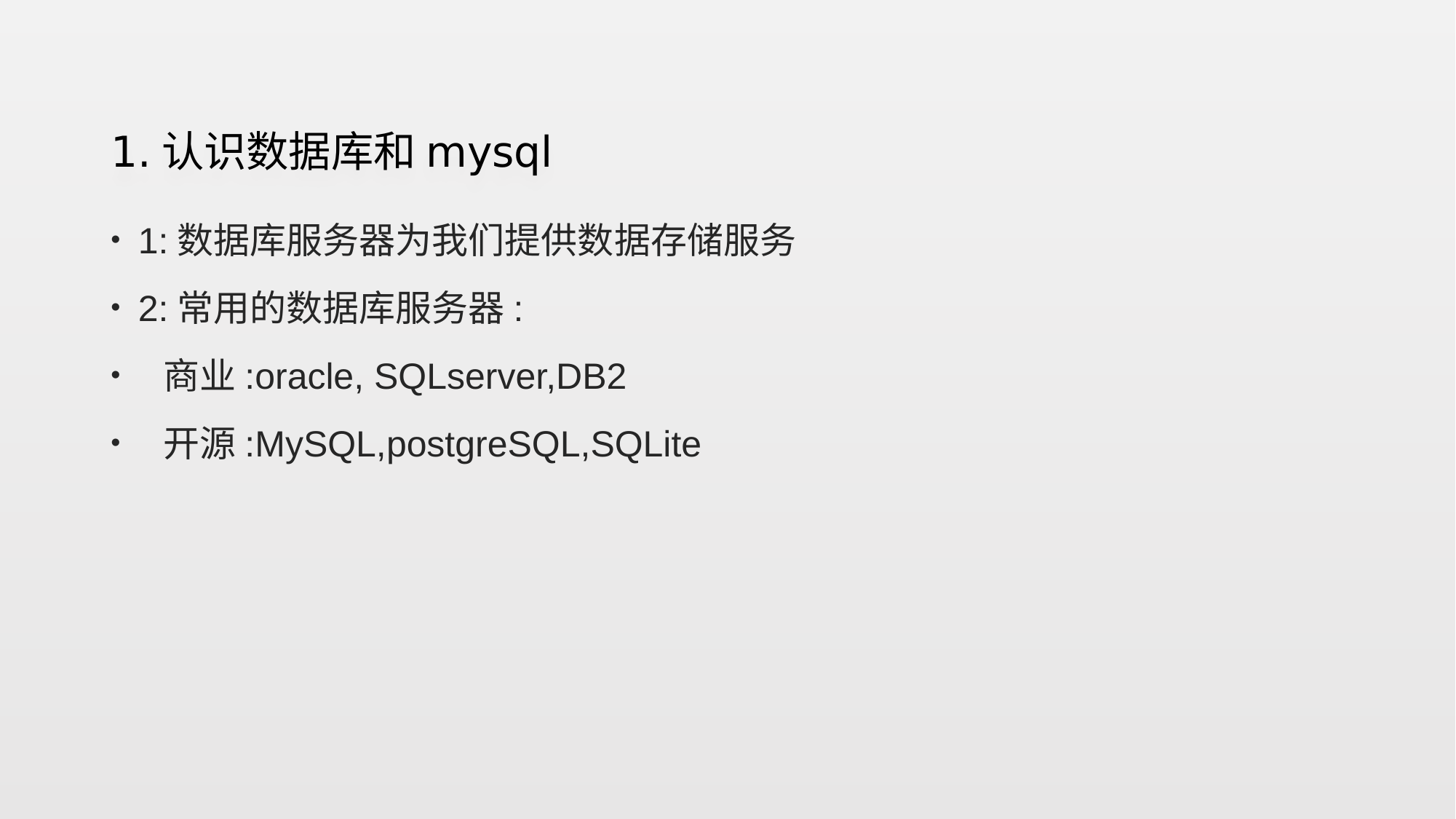

# 1.认识数据库和mysql
1:数据库服务器为我们提供数据存储服务
2:常用的数据库服务器:
  商业:oracle, SQLserver,DB2
  开源:MySQL,postgreSQL,SQLite